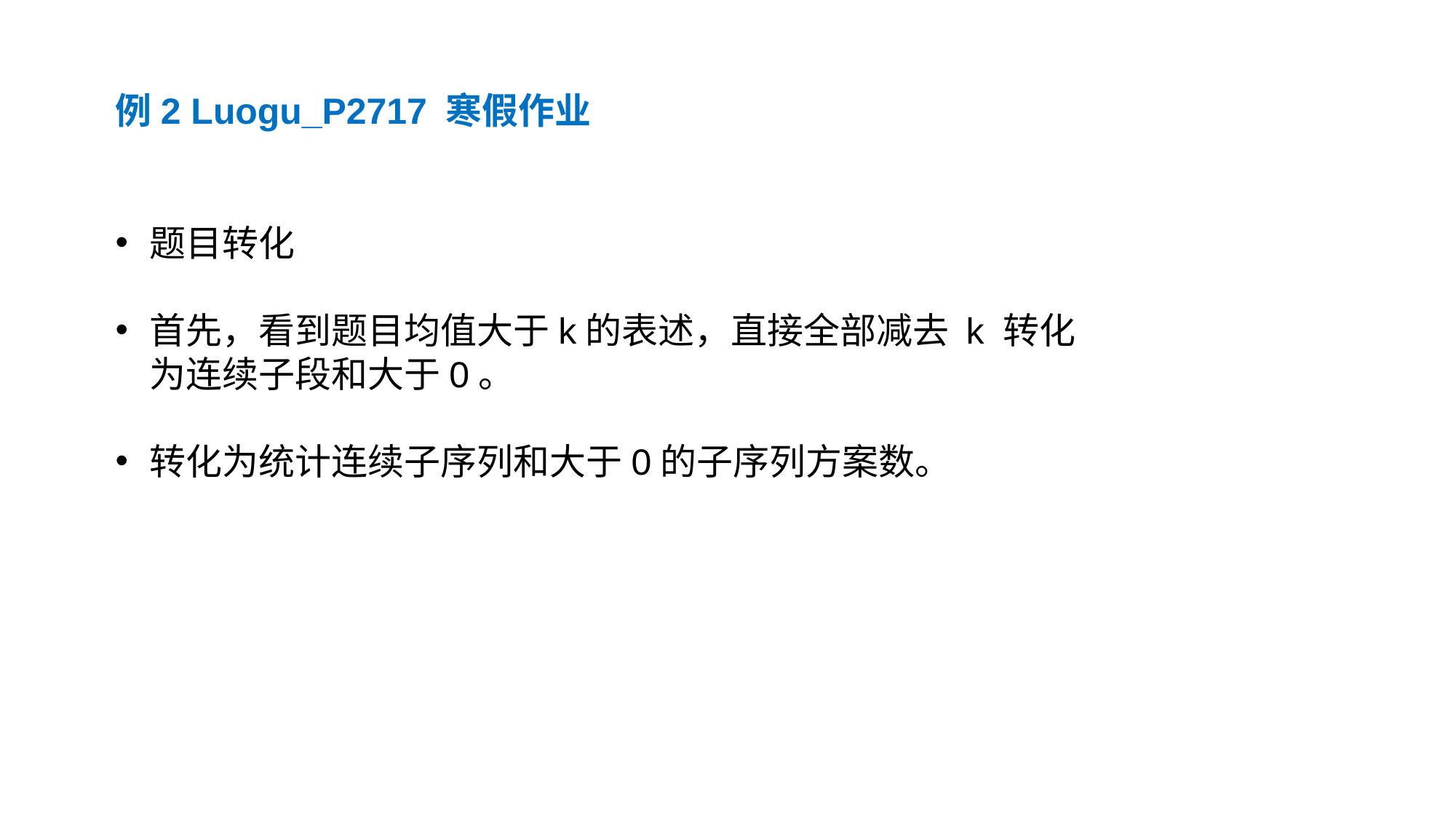

例2 Luogu_P2717 寒假作业
题目转化

首先，看到题目均值大于k的表述，直接全部减去 k 转化为连续子段和大于0。

转化为统计连续子序列和大于0的子序列方案数。